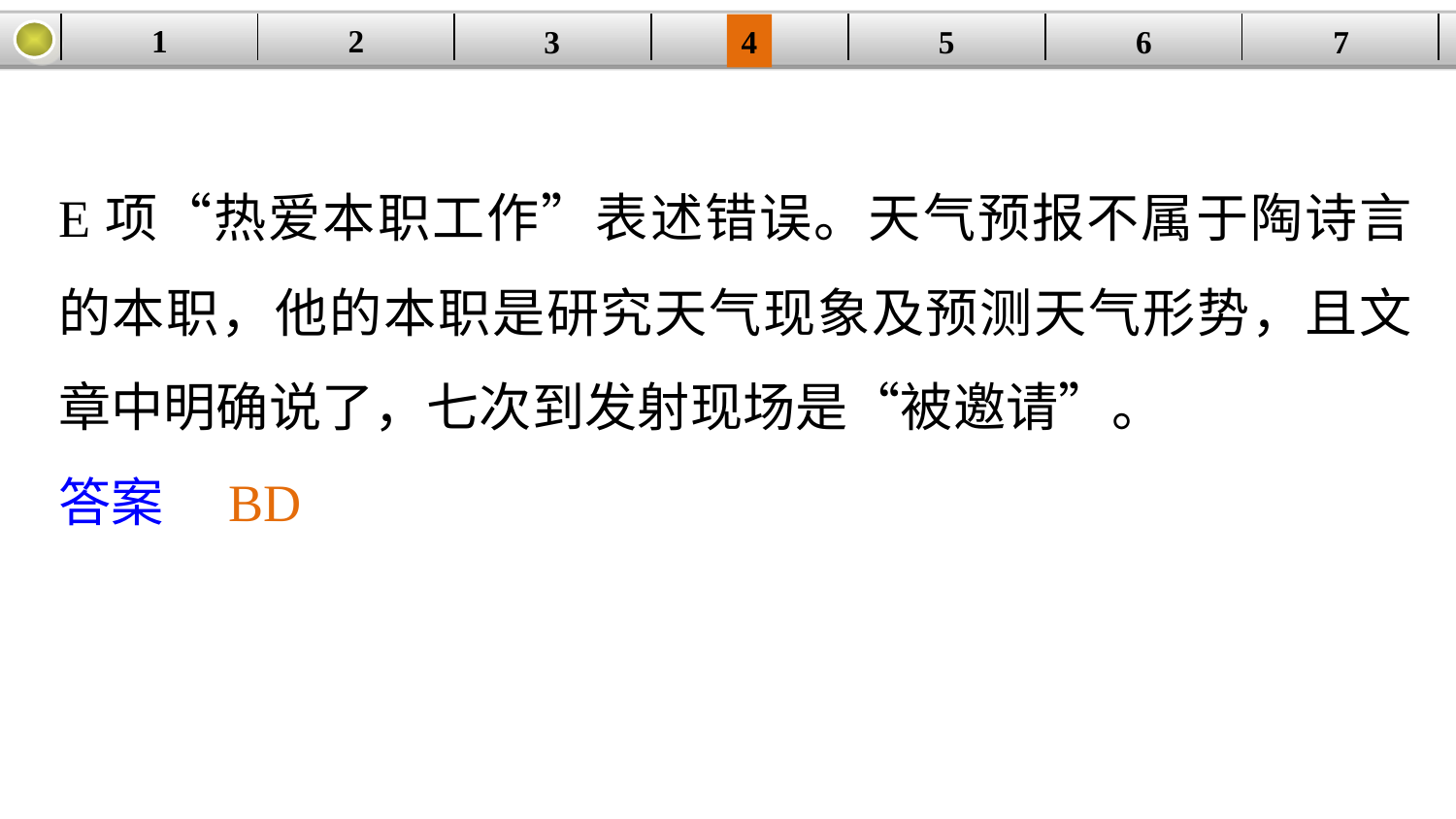

1
2
|  |  |  |  |  |  |  |
| --- | --- | --- | --- | --- | --- | --- |
3
4
5
6
7

E项“热爱本职工作”表述错误。天气预报不属于陶诗言的本职，他的本职是研究天气现象及预测天气形势，且文章中明确说了，七次到发射现场是“被邀请”。
答案　BD